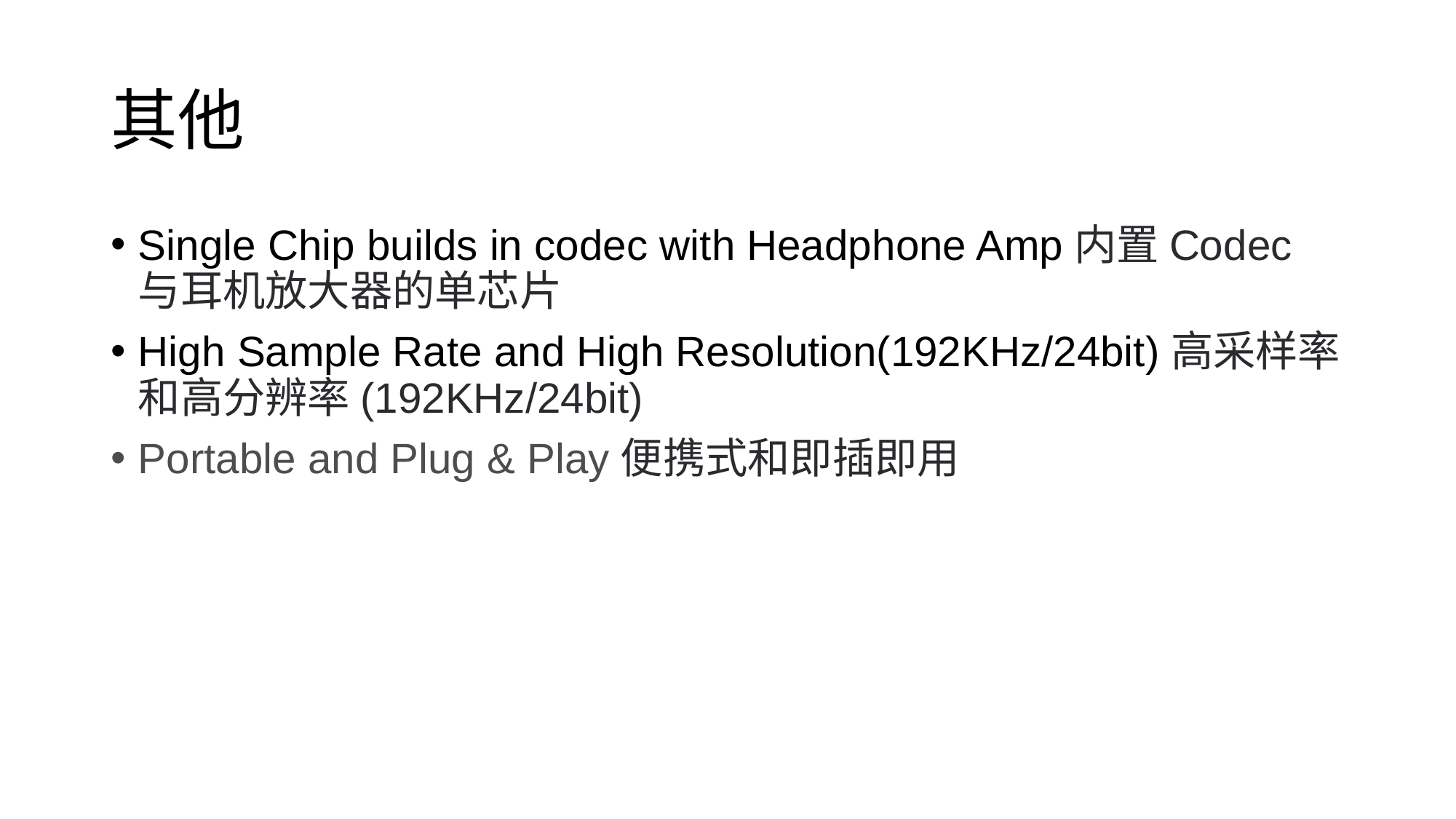

# 其他
Single Chip builds in codec with Headphone Amp内置Codec与耳机放大器的单芯片
High Sample Rate and High Resolution(192KHz/24bit)高采样率和高分辨率(192KHz/24bit)
Portable and Plug & Play便携式和即插即用